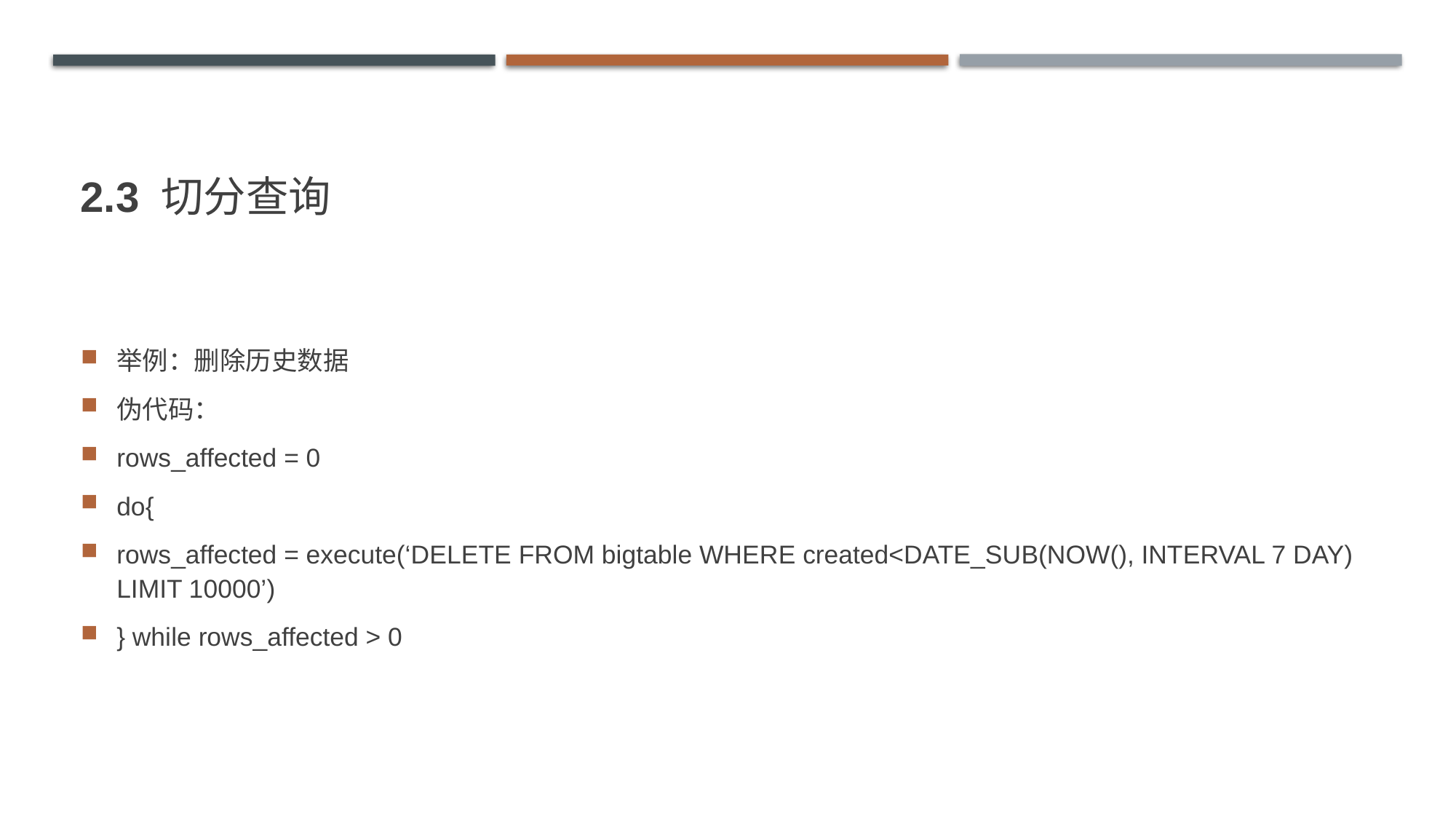

# 2.3 切分查询
举例：删除历史数据
伪代码：
rows_affected = 0
do{
rows_affected = execute(‘DELETE FROM bigtable WHERE created<DATE_SUB(NOW(), INTERVAL 7 DAY) LIMIT 10000’)
} while rows_affected > 0